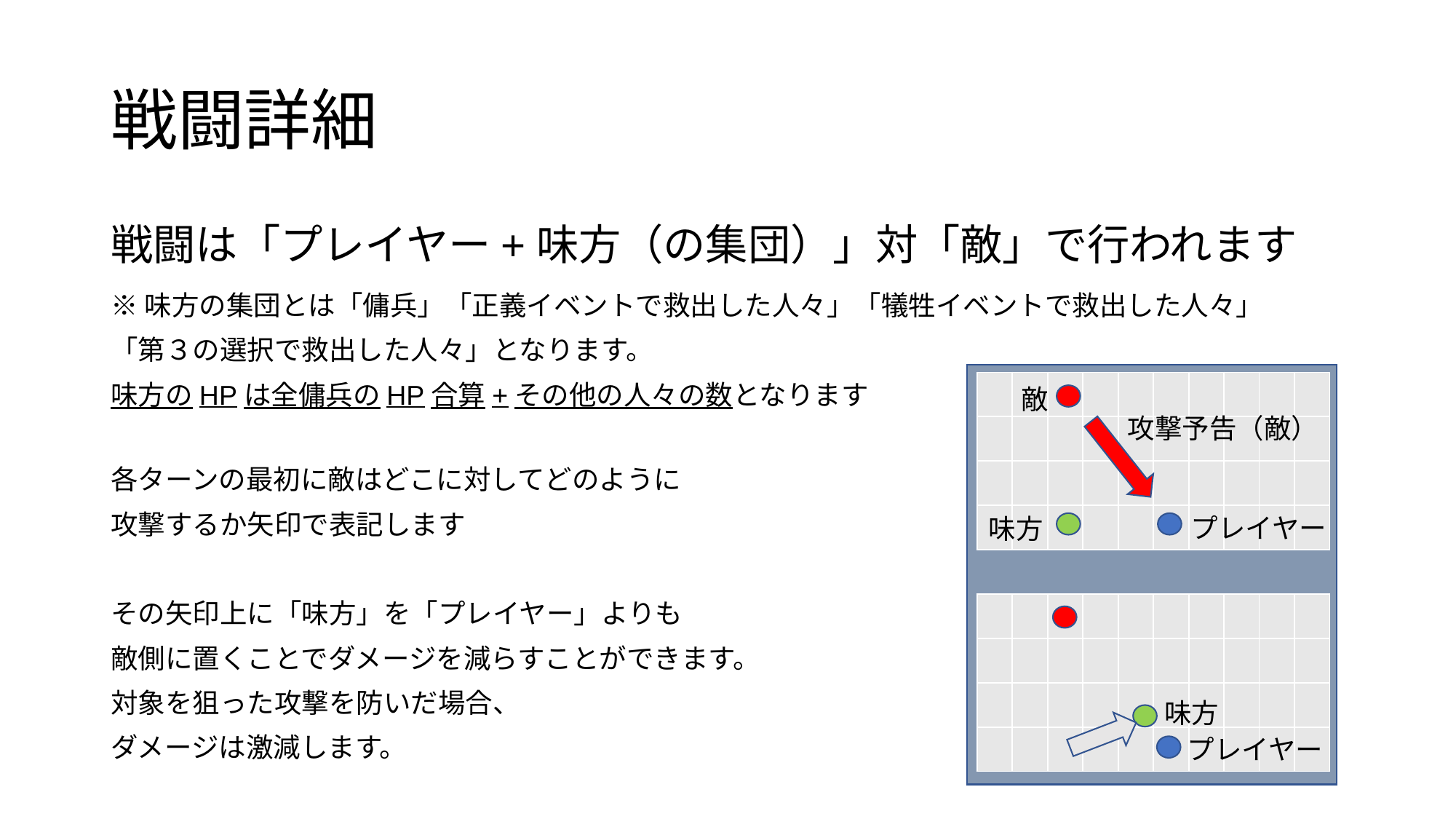

# 戦闘詳細
戦闘は「プレイヤー+味方（の集団）」対「敵」で行われます
※味方の集団とは「傭兵」「正義イベントで救出した人々」「犠牲イベントで救出した人々」
「第３の選択で救出した人々」となります。
味方のHPは全傭兵のHP合算+その他の人々の数となります

|  |  |  |  |  |  |  |  |  |  |
| --- | --- | --- | --- | --- | --- | --- | --- | --- | --- |
|  |  |  |  |  |  |  |  |  |  |
|  |  |  |  |  |  |  |  |  |  |
|  |  |  |  |  |  |  |  |  |  |
敵

攻撃予告（敵）

各ターンの最初に敵はどこに対してどのように
攻撃するか矢印で表記します

その矢印上に「味方」を「プレイヤー」よりも
敵側に置くことでダメージを減らすことができます。
対象を狙った攻撃を防いだ場合、
ダメージは激減します。

プレイヤー
味方

|  |  |  |  |  |  |  |  |  |  |
| --- | --- | --- | --- | --- | --- | --- | --- | --- | --- |
|  |  |  |  |  |  |  |  |  |  |
|  |  |  |  |  |  |  |  |  |  |
|  |  |  |  |  |  |  |  |  |  |

味方

プレイヤー